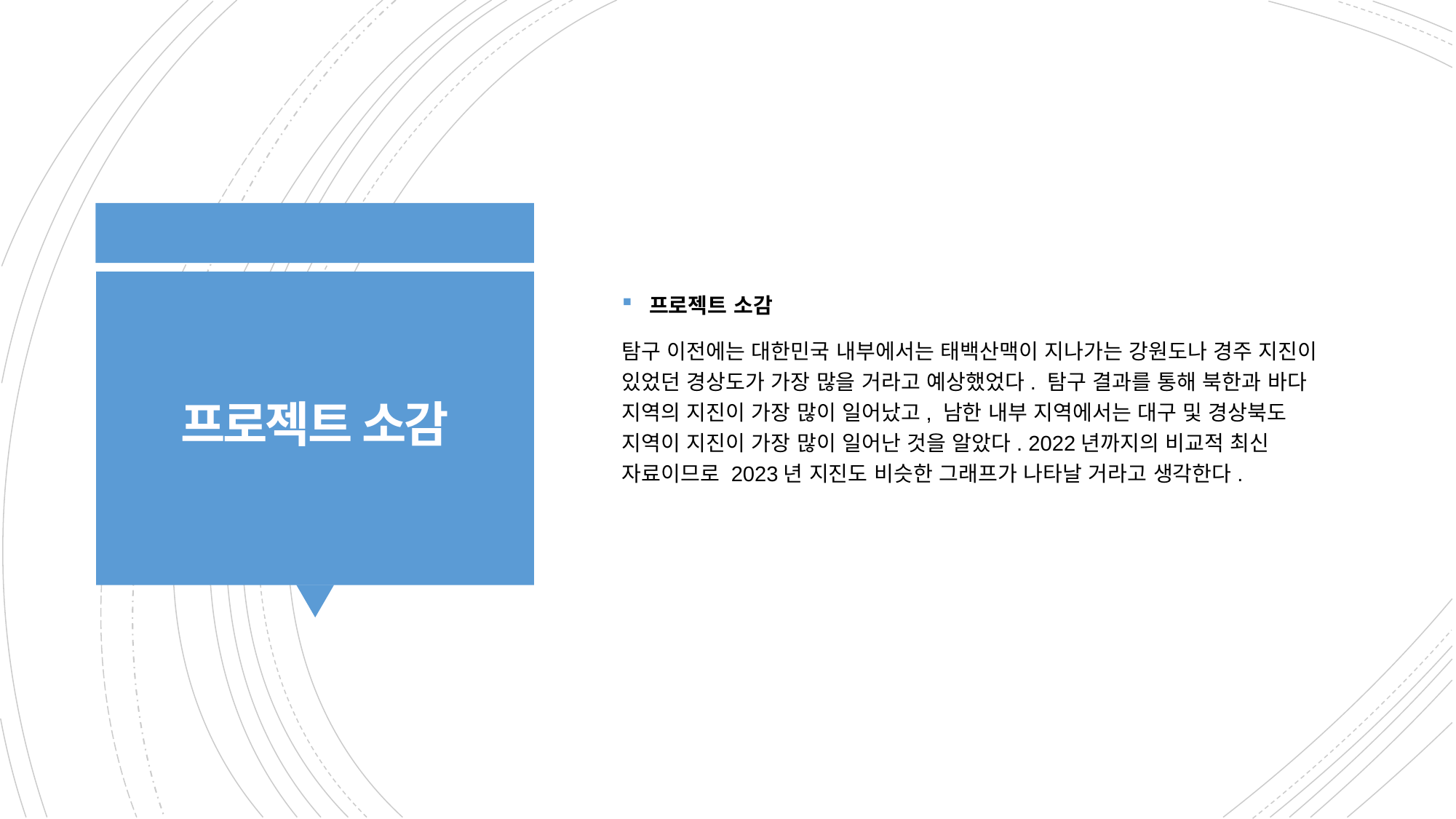

프로젝트 소감
탐구 이전에는 대한민국 내부에서는 태백산맥이 지나가는 강원도나 경주 지진이 있었던 경상도가 가장 많을 거라고 예상했었다. 탐구 결과를 통해 북한과 바다 지역의 지진이 가장 많이 일어났고, 남한 내부 지역에서는 대구 및 경상북도 지역이 지진이 가장 많이 일어난 것을 알았다. 2022년까지의 비교적 최신 자료이므로 2023년 지진도 비슷한 그래프가 나타날 거라고 생각한다.

# 프로젝트 소감